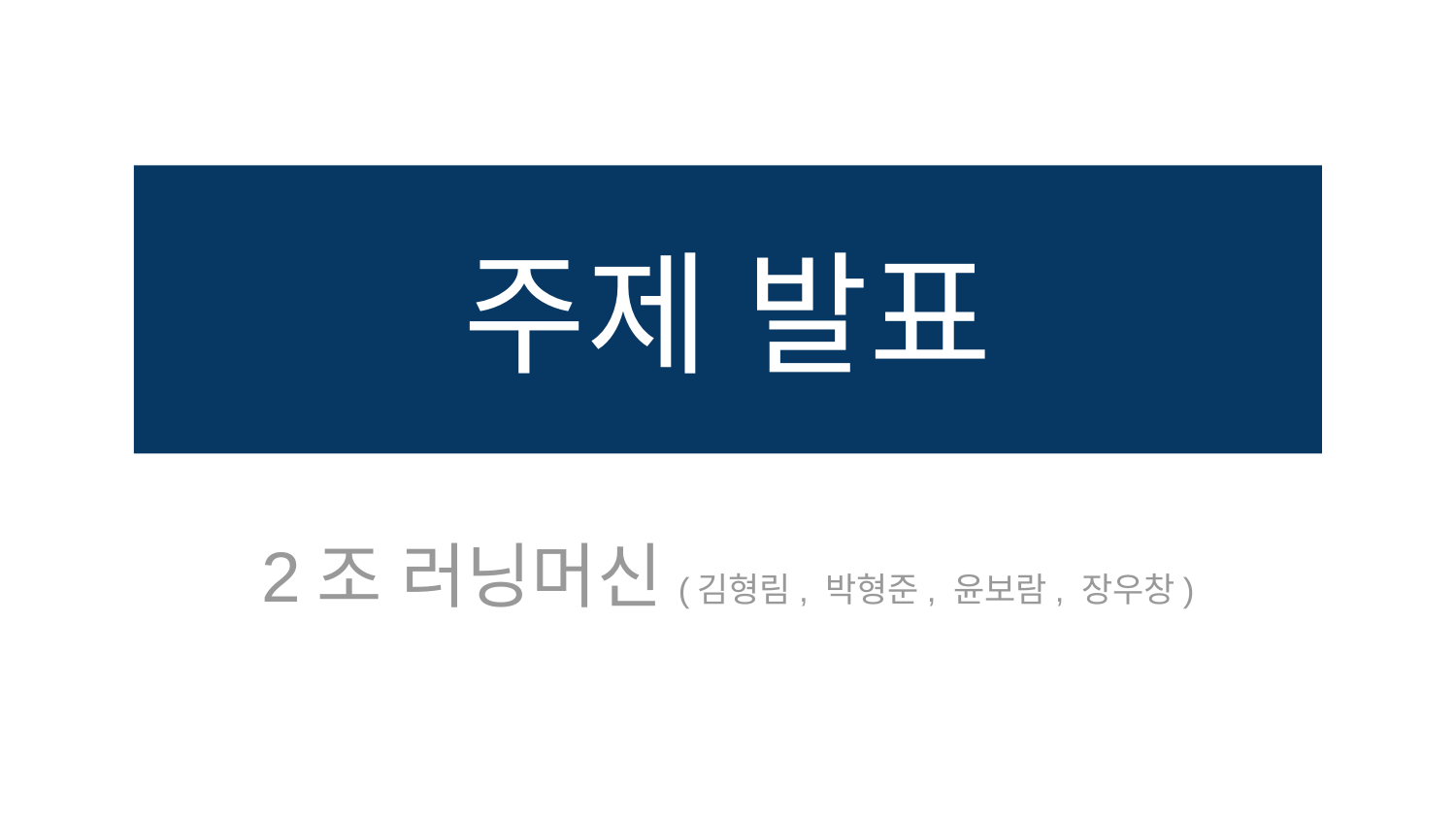

# 주제 발표
2조 러닝머신(김형림, 박형준, 윤보람, 장우창)